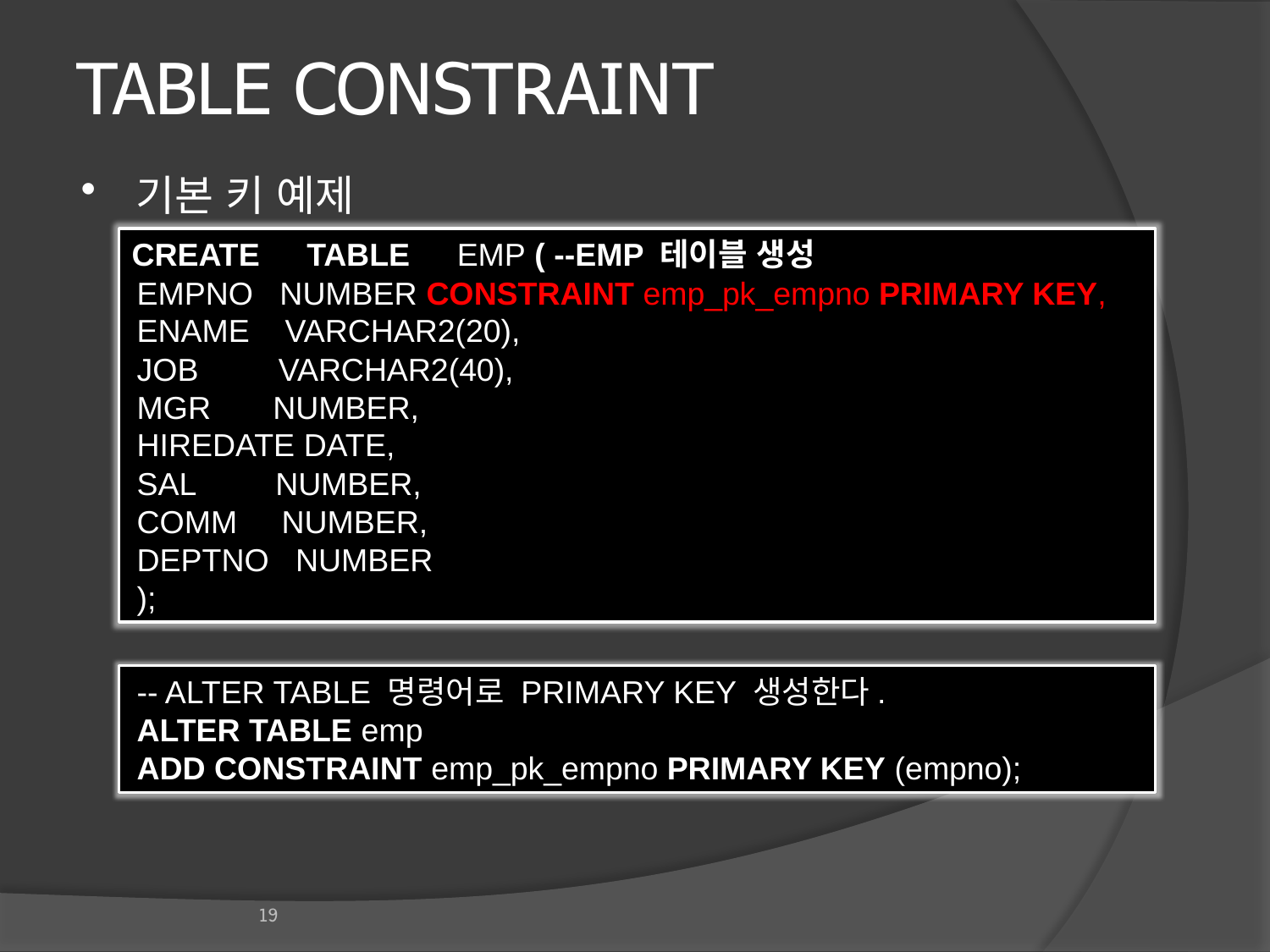

# TABLE CONSTRAINT
기본 키 예제
CREATE　TABLE　EMP ( --EMP 테이블 생성
EMPNO   NUMBER CONSTRAINT emp_pk_empno PRIMARY KEY,
ENAME    VARCHAR2(20),
JOB         VARCHAR2(40),
MGR       NUMBER,
HIREDATE DATE,
SAL         NUMBER,
COMM     NUMBER,
DEPTNO   NUMBER
);
-- ALTER TABLE 명령어로 PRIMARY KEY 생성한다.
ALTER TABLE emp
ADD CONSTRAINT emp_pk_empno PRIMARY KEY (empno);
19